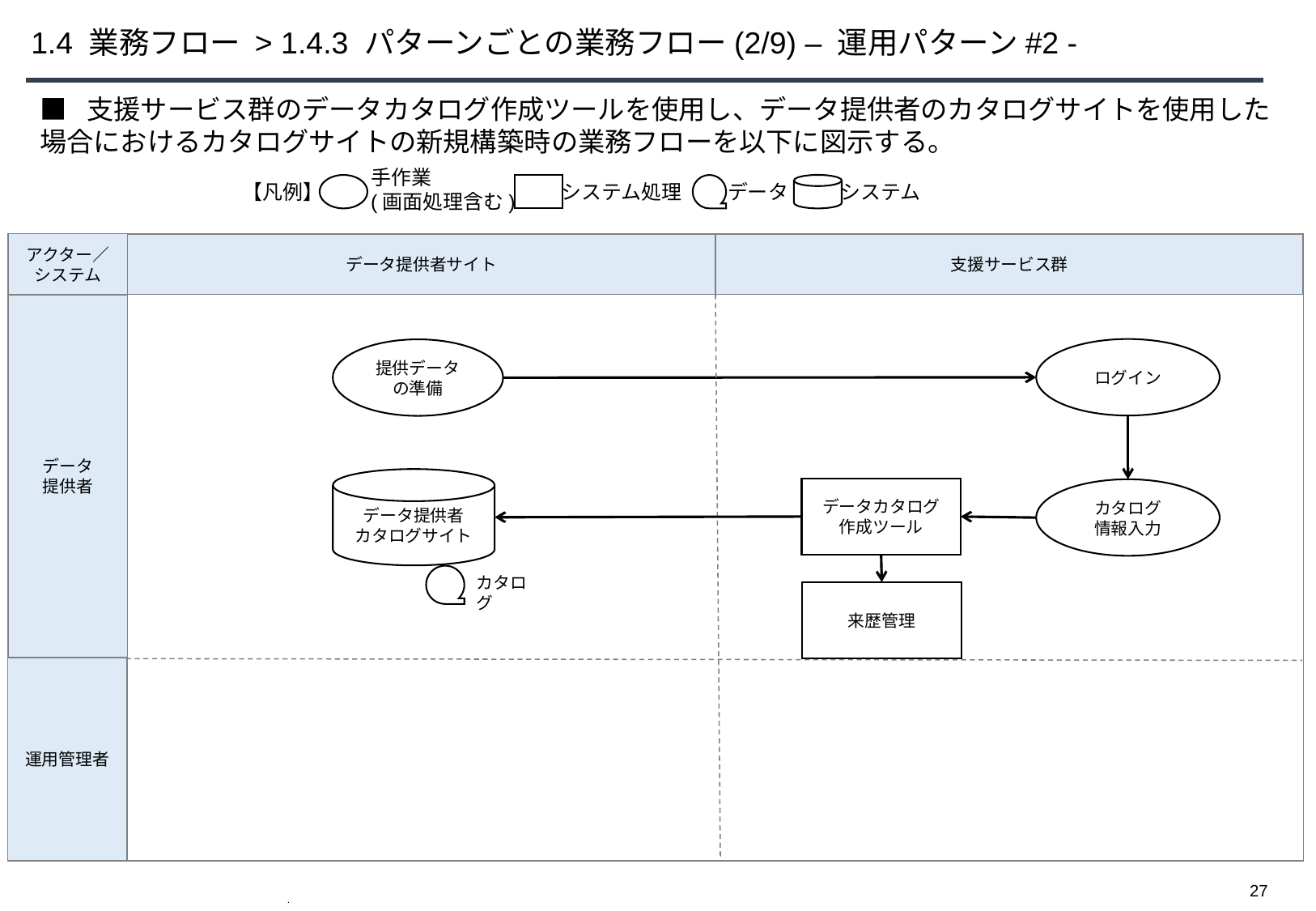

# 1.4 業務フロー > 1.4.3 パターンごとの業務フロー(2/9) – 運用パターン#2 -
■ 支援サービス群のデータカタログ作成ツールを使用し、データ提供者のカタログサイトを使用した場合におけるカタログサイトの新規構築時の業務フローを以下に図示する。
手作業
(画面処理含む)
【凡例】
システム処理
データ
システム

アクター／
システム
支援サービス群
データ提供者サイト
データ
提供者
ログイン
提供データの準備
データ提供者
カタログサイト
データカタログ
作成ツール
カタログ
情報入力

カタログ
来歴管理
運用管理者